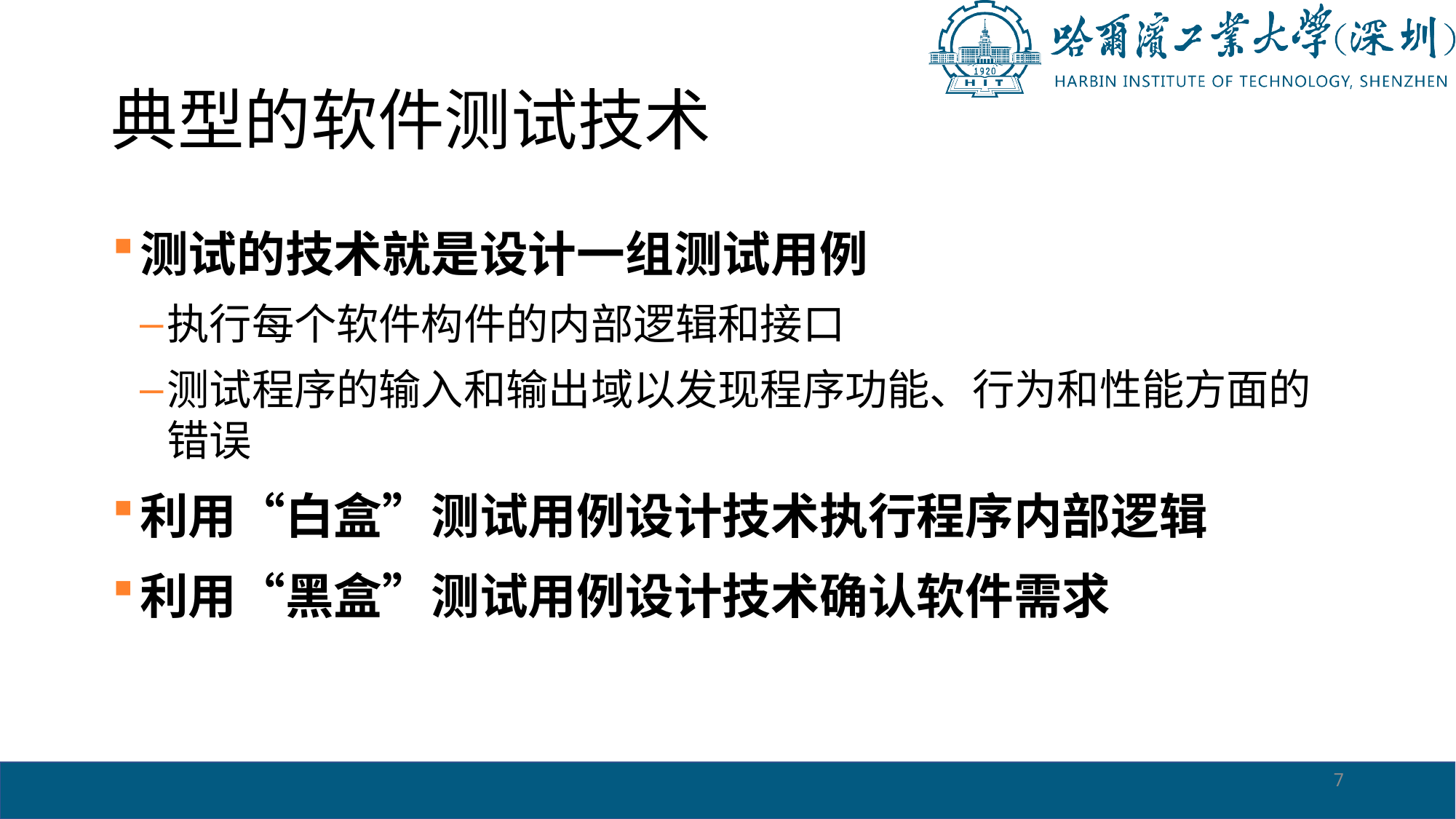

# 典型的软件测试技术
测试的技术就是设计一组测试用例
执行每个软件构件的内部逻辑和接口
测试程序的输入和输出域以发现程序功能、行为和性能方面的错误
利用“白盒”测试用例设计技术执行程序内部逻辑
利用“黑盒”测试用例设计技术确认软件需求

7